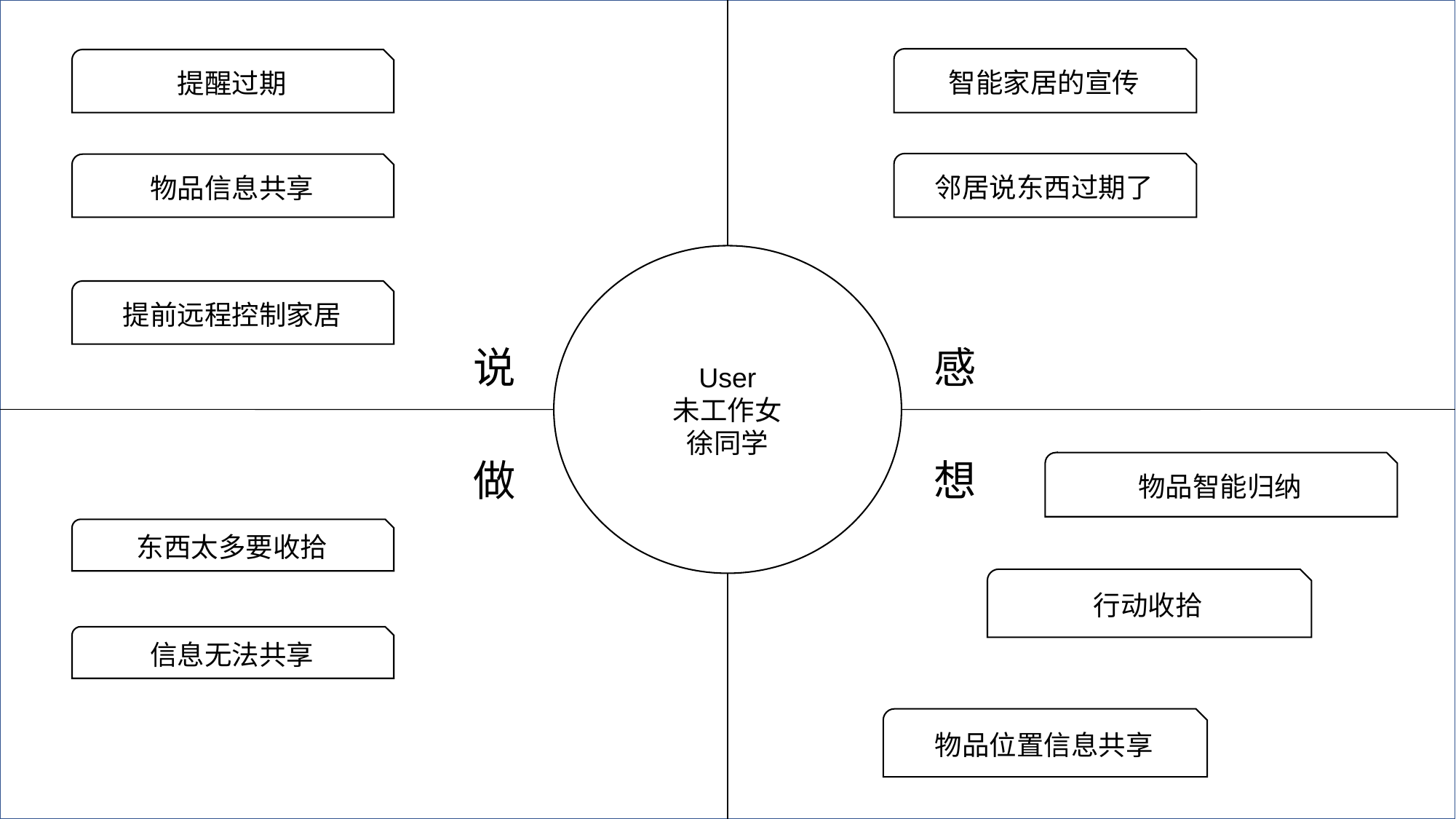

智能家居的宣传
提醒过期
邻居说东西过期了
物品信息共享
User
未工作女
徐同学
提前远程控制家居
说
感
想
做
物品智能归纳
东西太多要收拾
行动收拾
信息无法共享
物品位置信息共享